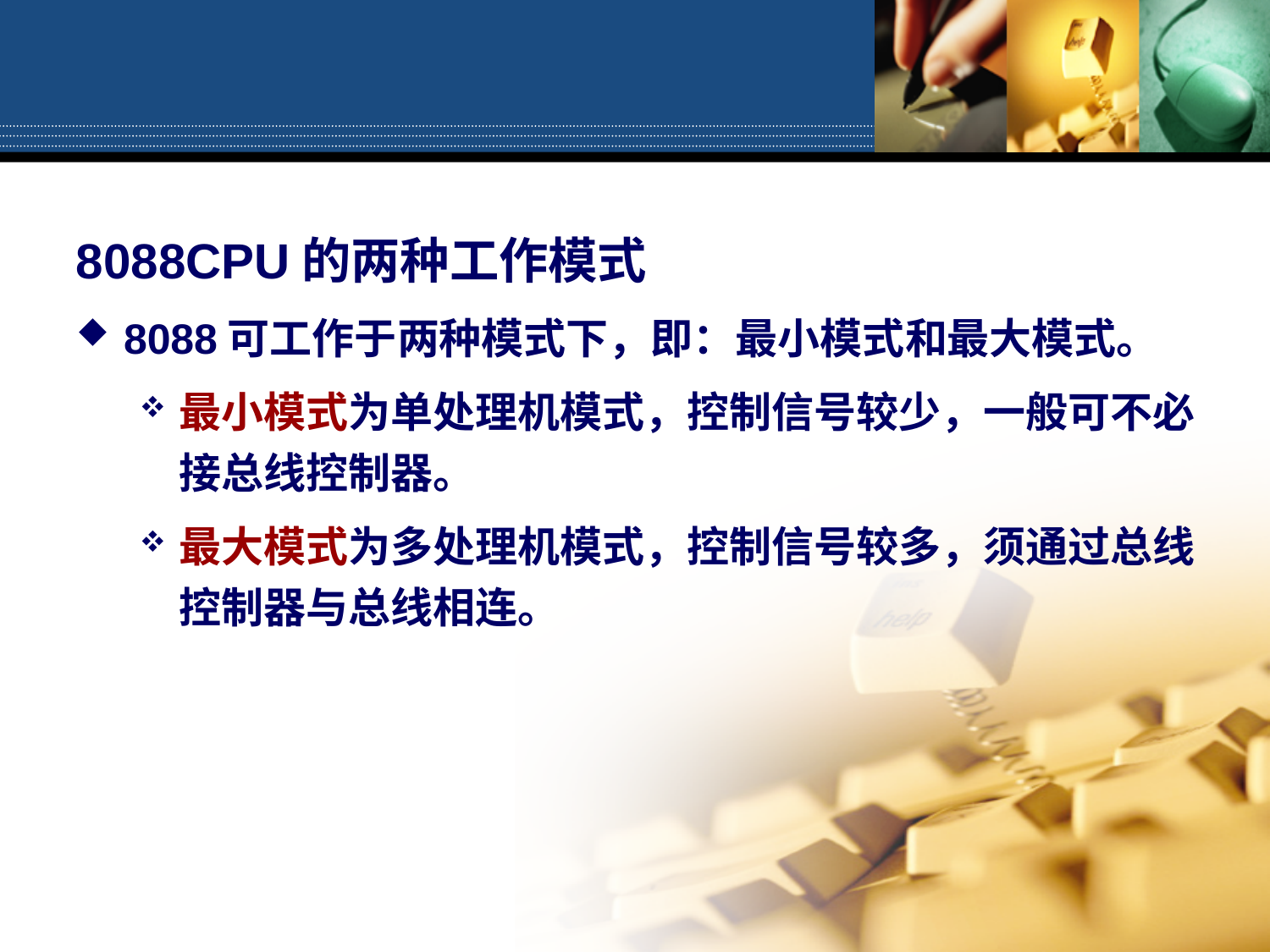

8088CPU的两种工作模式
8088可工作于两种模式下，即：最小模式和最大模式。
最小模式为单处理机模式，控制信号较少，一般可不必接总线控制器。
最大模式为多处理机模式，控制信号较多，须通过总线控制器与总线相连。